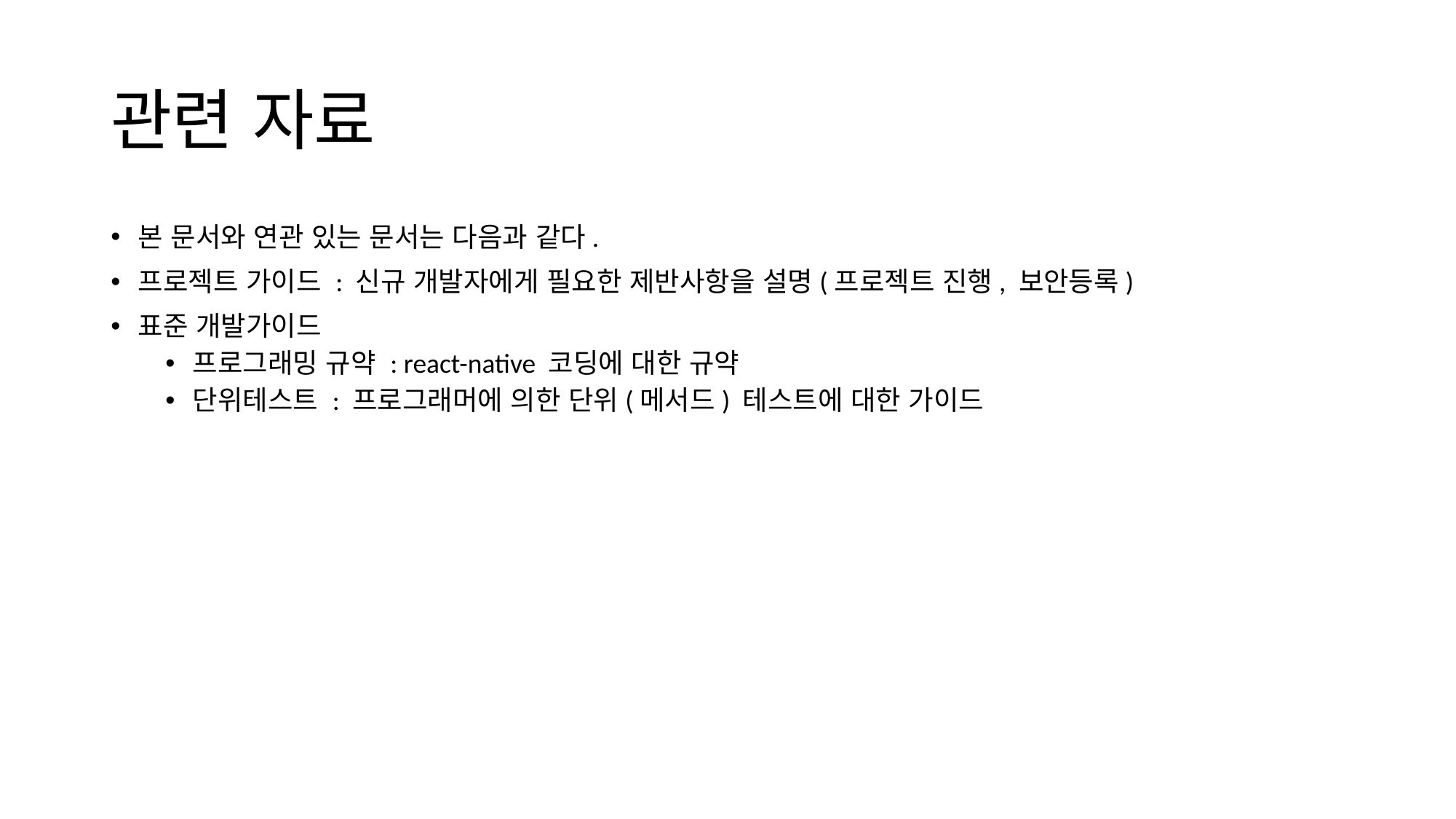

# 관련 자료
본 문서와 연관 있는 문서는 다음과 같다.
프로젝트 가이드 : 신규 개발자에게 필요한 제반사항을 설명(프로젝트 진행, 보안등록)
표준 개발가이드
프로그래밍 규약 : react-native 코딩에 대한 규약
단위테스트 : 프로그래머에 의한 단위(메서드) 테스트에 대한 가이드